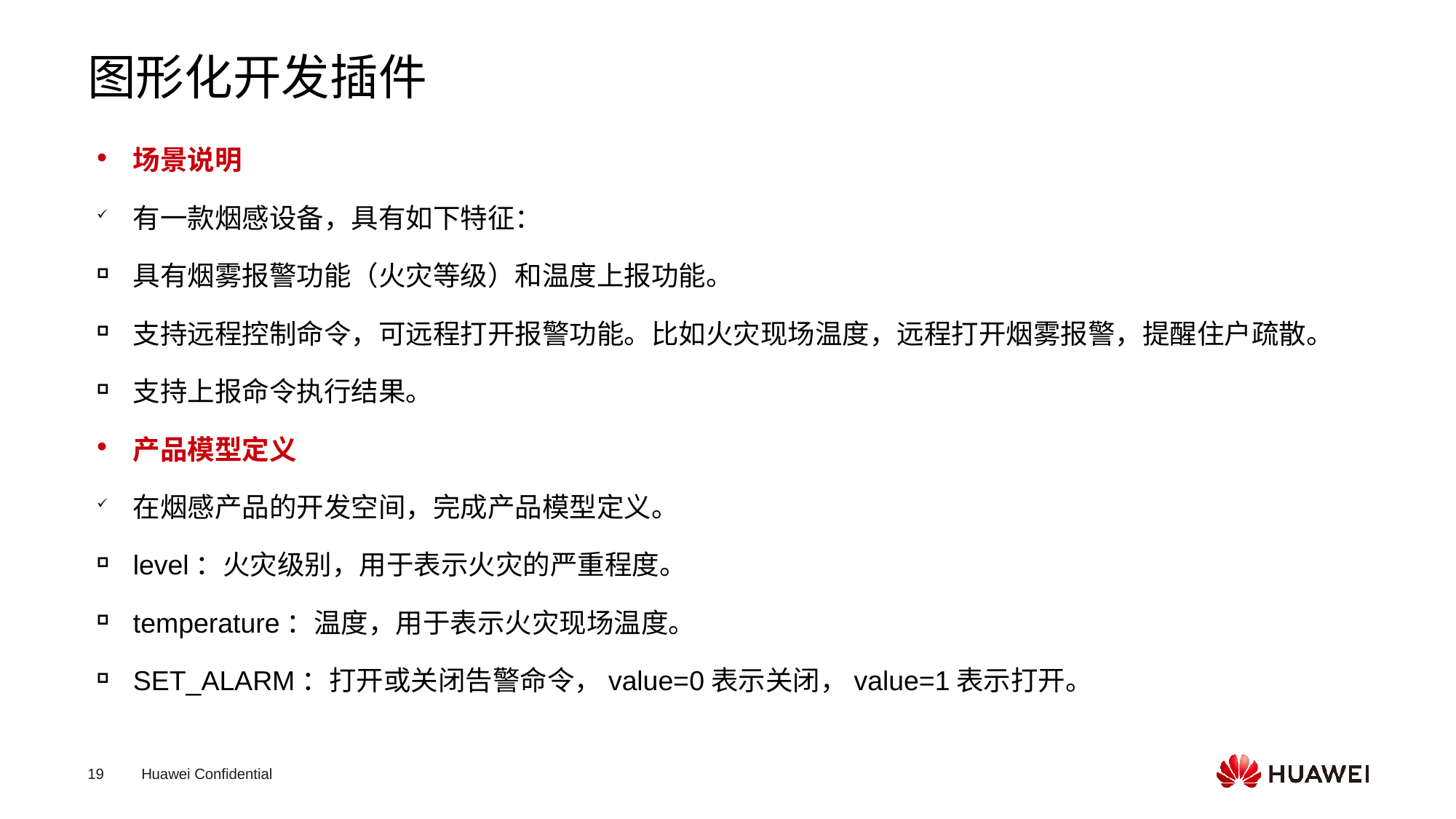

# 图形化开发插件
场景说明
有一款烟感设备，具有如下特征：
具有烟雾报警功能（火灾等级）和温度上报功能。
支持远程控制命令，可远程打开报警功能。比如火灾现场温度，远程打开烟雾报警，提醒住户疏散。
支持上报命令执行结果。
产品模型定义
在烟感产品的开发空间，完成产品模型定义。
level：火灾级别，用于表示火灾的严重程度。
temperature：温度，用于表示火灾现场温度。
SET_ALARM：打开或关闭告警命令，value=0表示关闭，value=1表示打开。